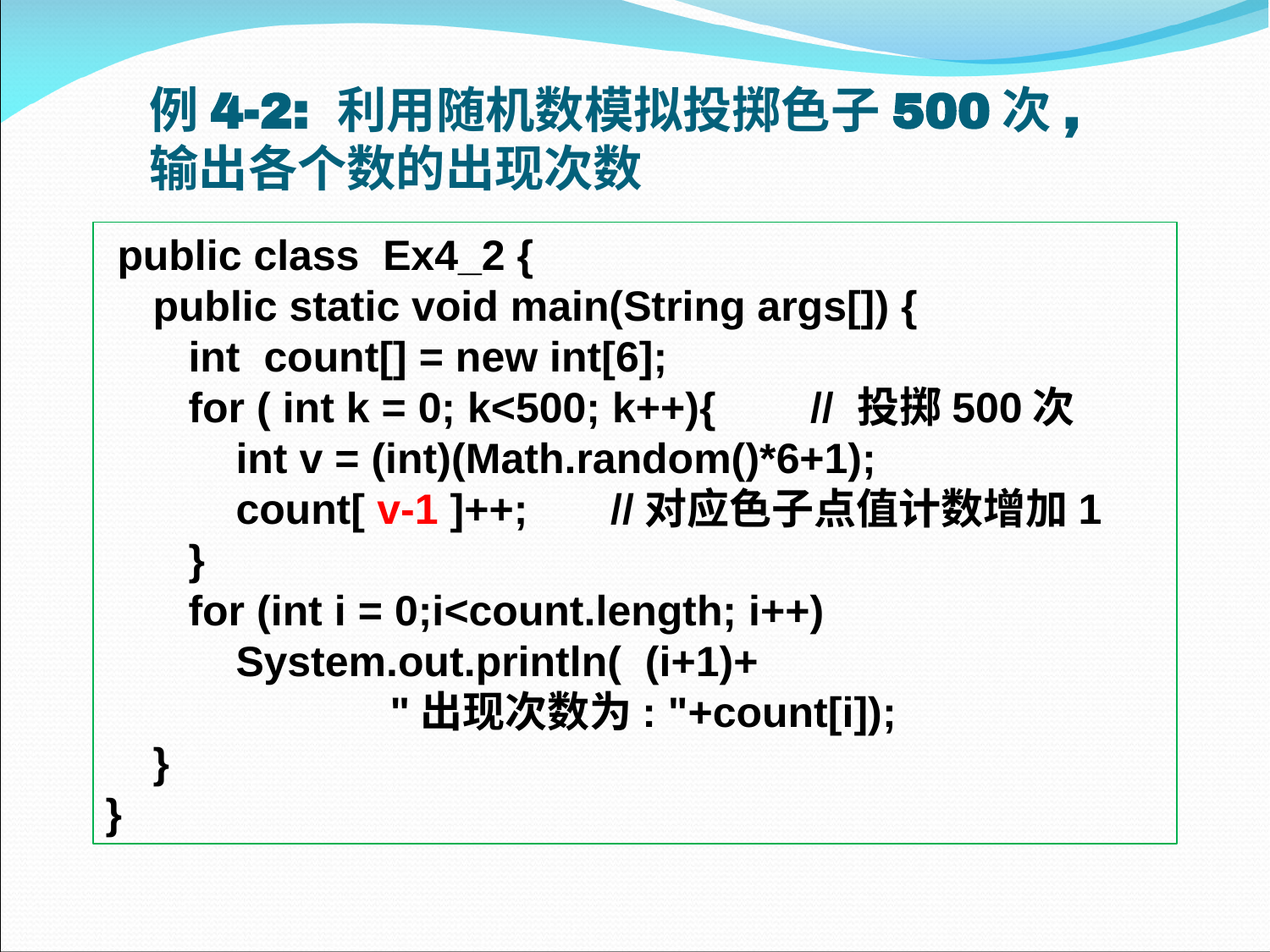

# 例4-2: 利用随机数模拟投掷色子500次,输出各个数的出现次数
 public class  Ex4_2 {    public static void main(String args[]) {       int  count[] = new int[6];
       for ( int k = 0; k<500; k++){        // 投掷500次           int v = (int)(Math.random()*6+1);           count[ v-1 ]++;       //对应色子点值计数增加1       }
       for (int i = 0;i<count.length; i++)           System.out.println(  (i+1)+
                        "出现次数为: "+count[i]);    }}